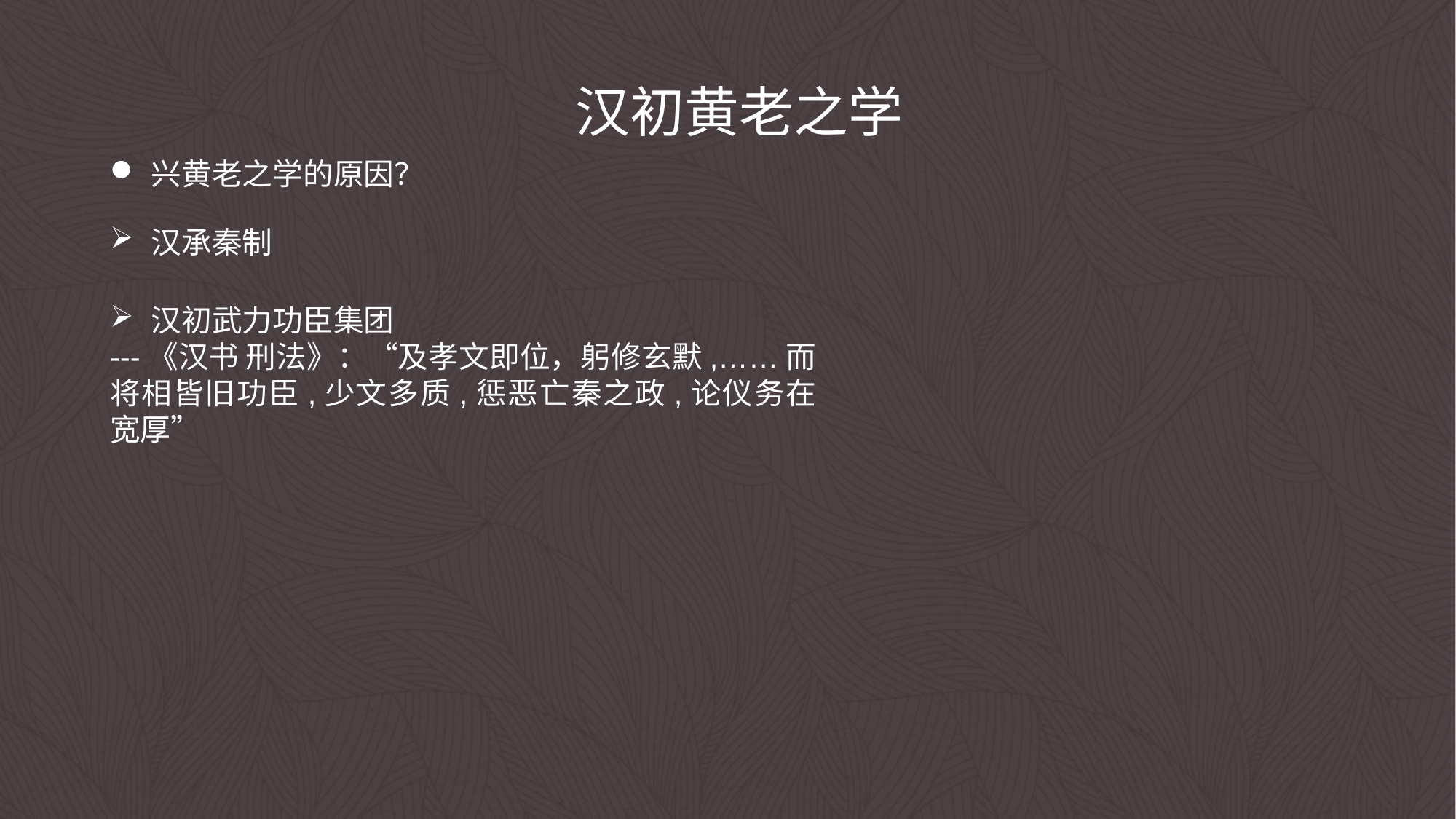

汉初黄老之学
兴黄老之学的原因？
汉承秦制
汉初武力功臣集团
---《汉书 刑法》：“及孝文即位，躬修玄默,……而将相皆旧功臣,少文多质,惩恶亡秦之政,论仪务在宽厚”